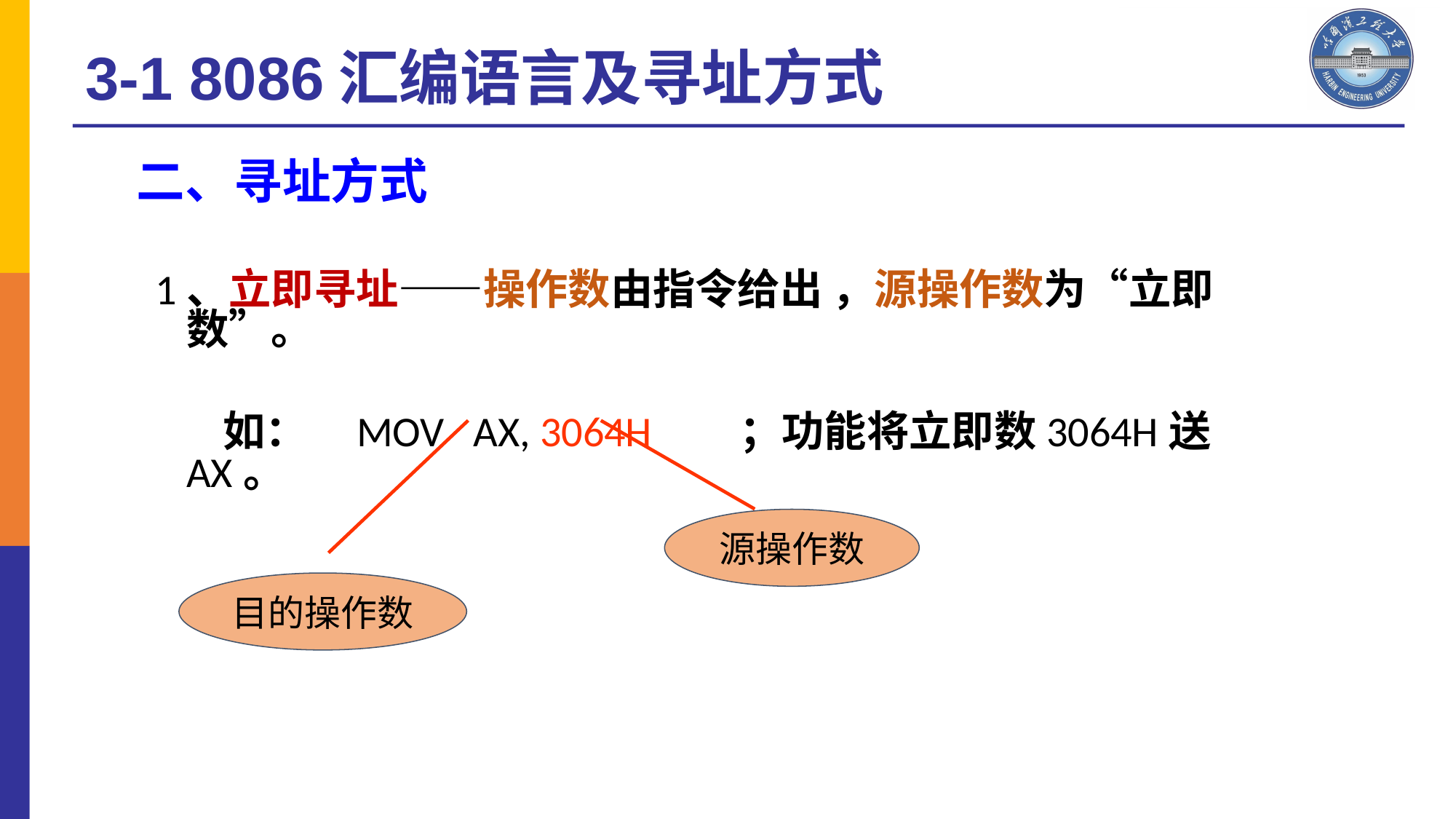

3-1 8086汇编语言及寻址方式
二、寻址方式
 1、立即寻址——操作数由指令给出 ，源操作数为“立即数”。

       如：    MOV   AX, 3064H        ；功能将立即数3064H送AX。

源操作数
目的操作数